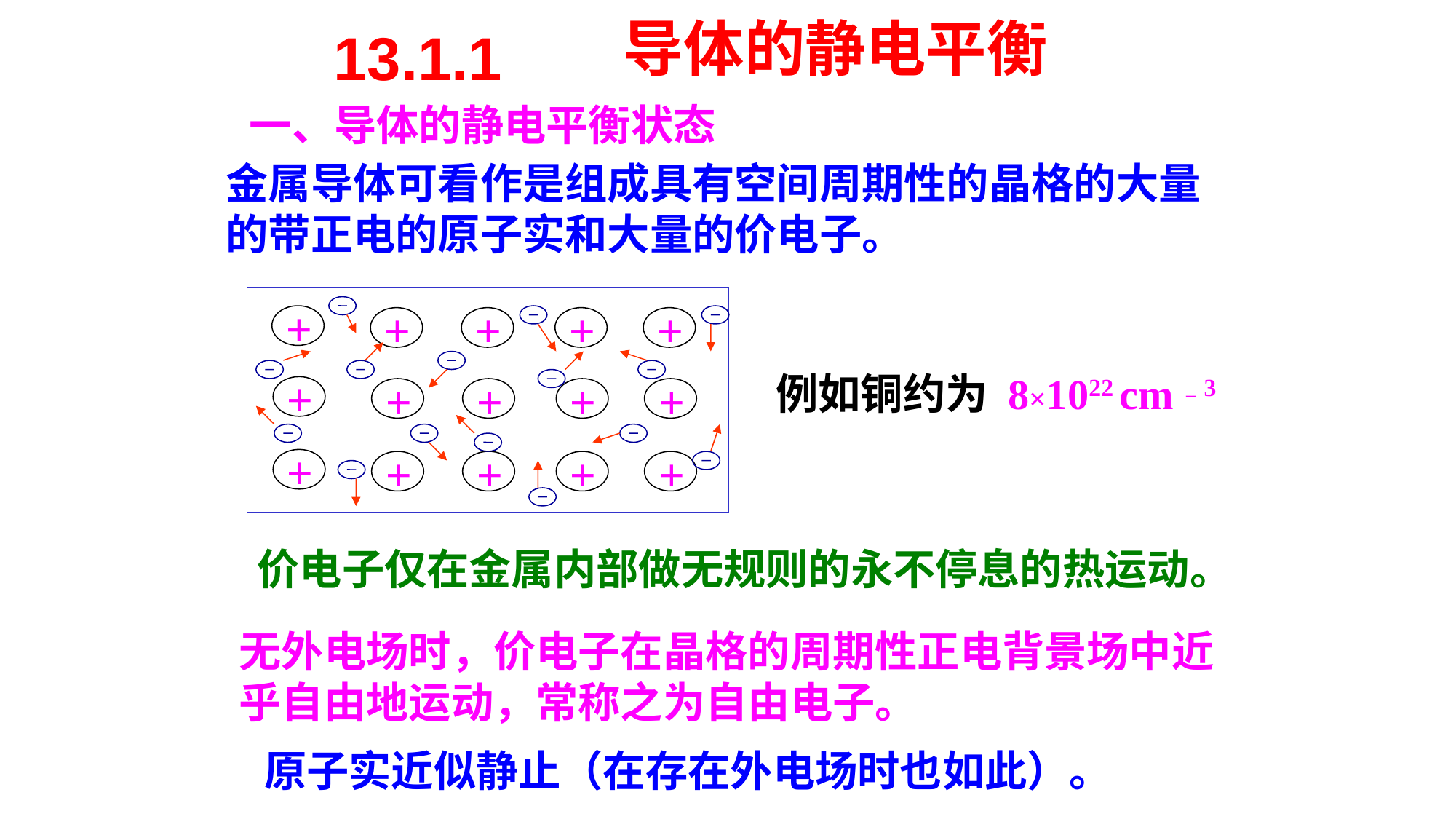

导体的静电平衡
13.1.1
一、导体的静电平衡状态
金属导体可看作是组成具有空间周期性的晶格的大量的带正电的原子实和大量的价电子。

＋

＋

＋

＋

＋

＋

＋

＋

＋

＋

＋

＋

＋

＋

＋

例如铜约为 8×1022 cm－3
价电子仅在金属内部做无规则的永不停息的热运动。
无外电场时，价电子在晶格的周期性正电背景场中近乎自由地运动，常称之为自由电子。
原子实近似静止（在存在外电场时也如此）。